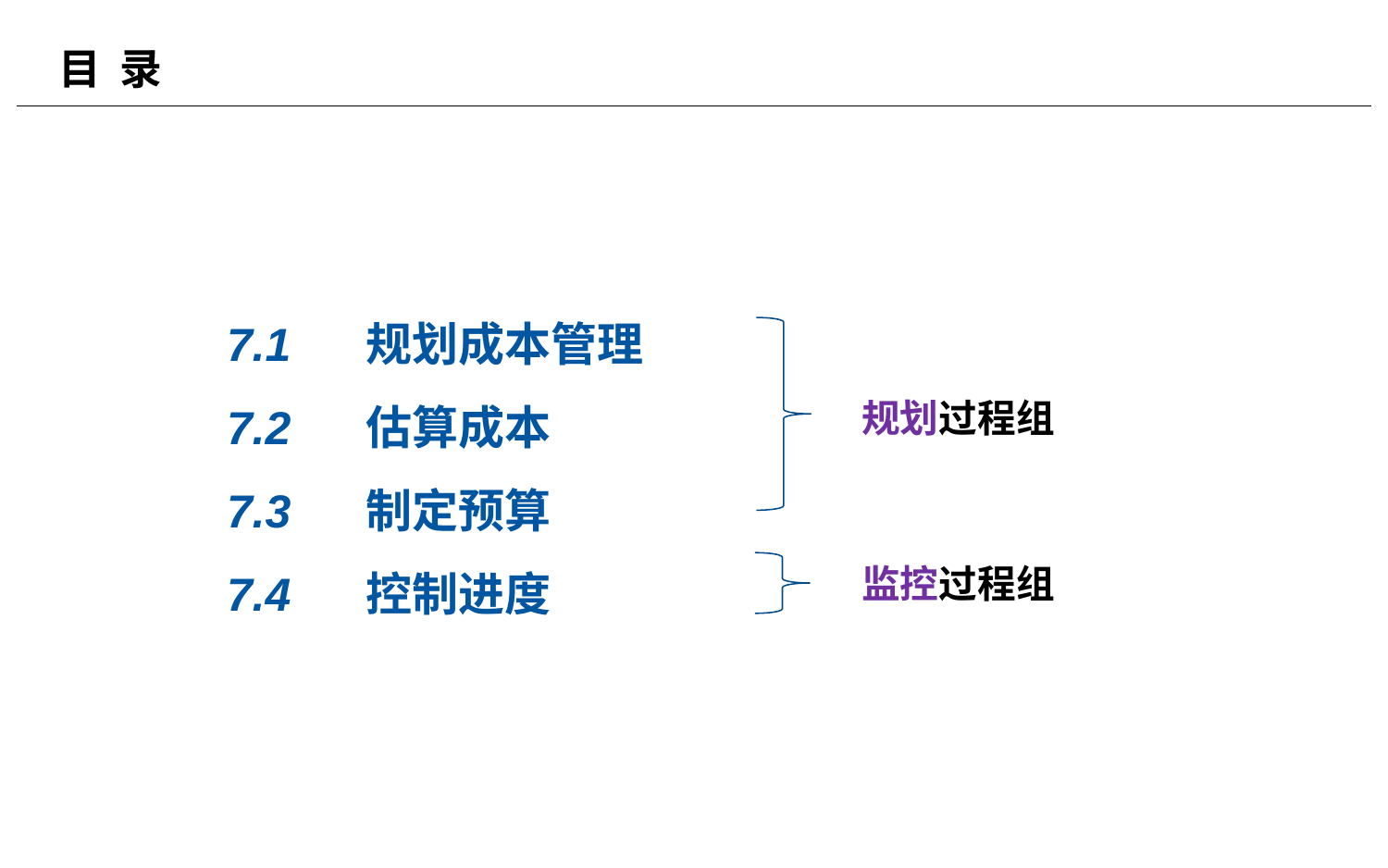

# 目  录
7.1	规划成本管理
7.2	估算成本
7.3	制定预算
7.4	控制进度

规划过程组
监控过程组